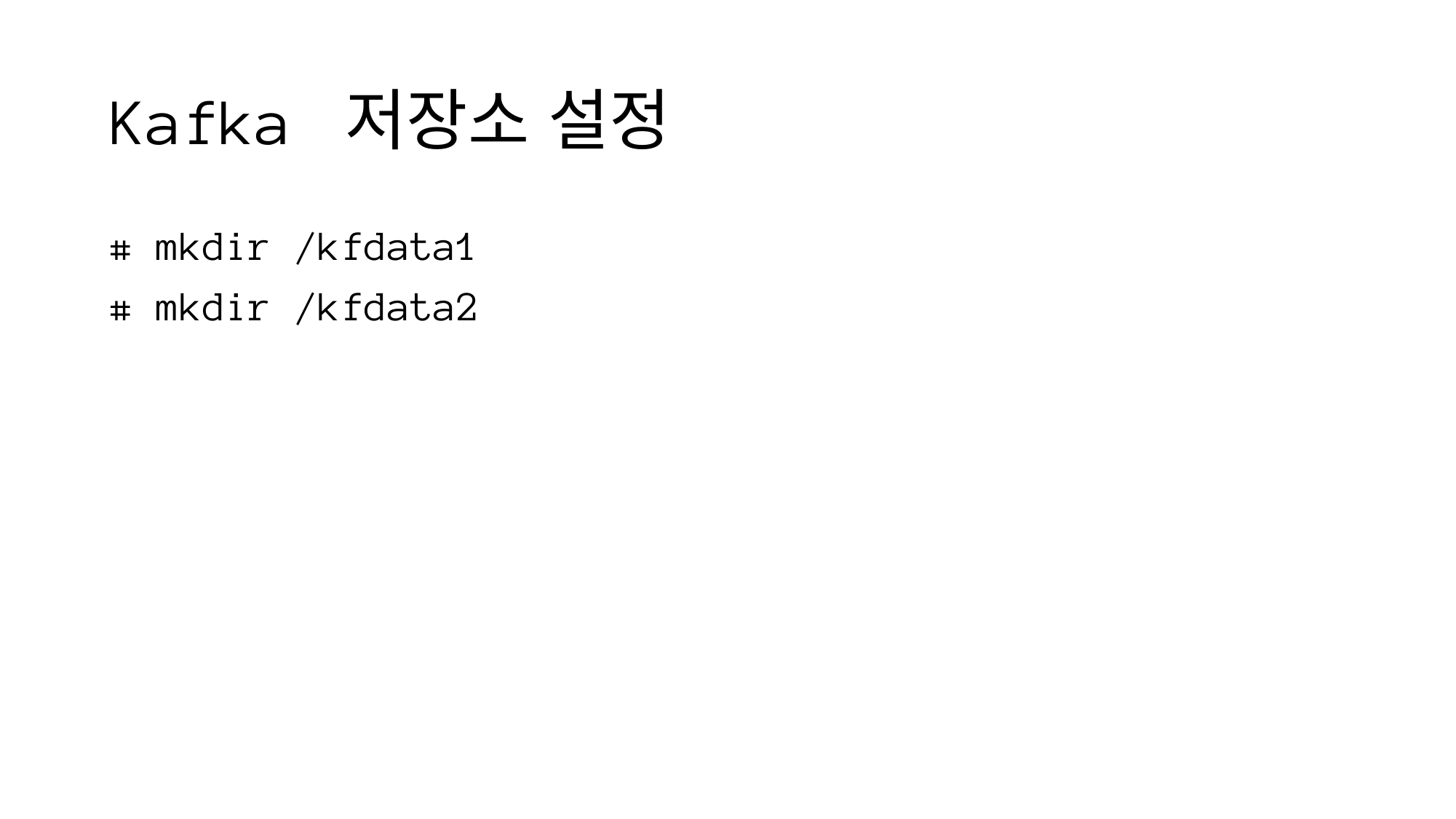

# Kafka 저장소 설정
# mkdir /kfdata1
# mkdir /kfdata2